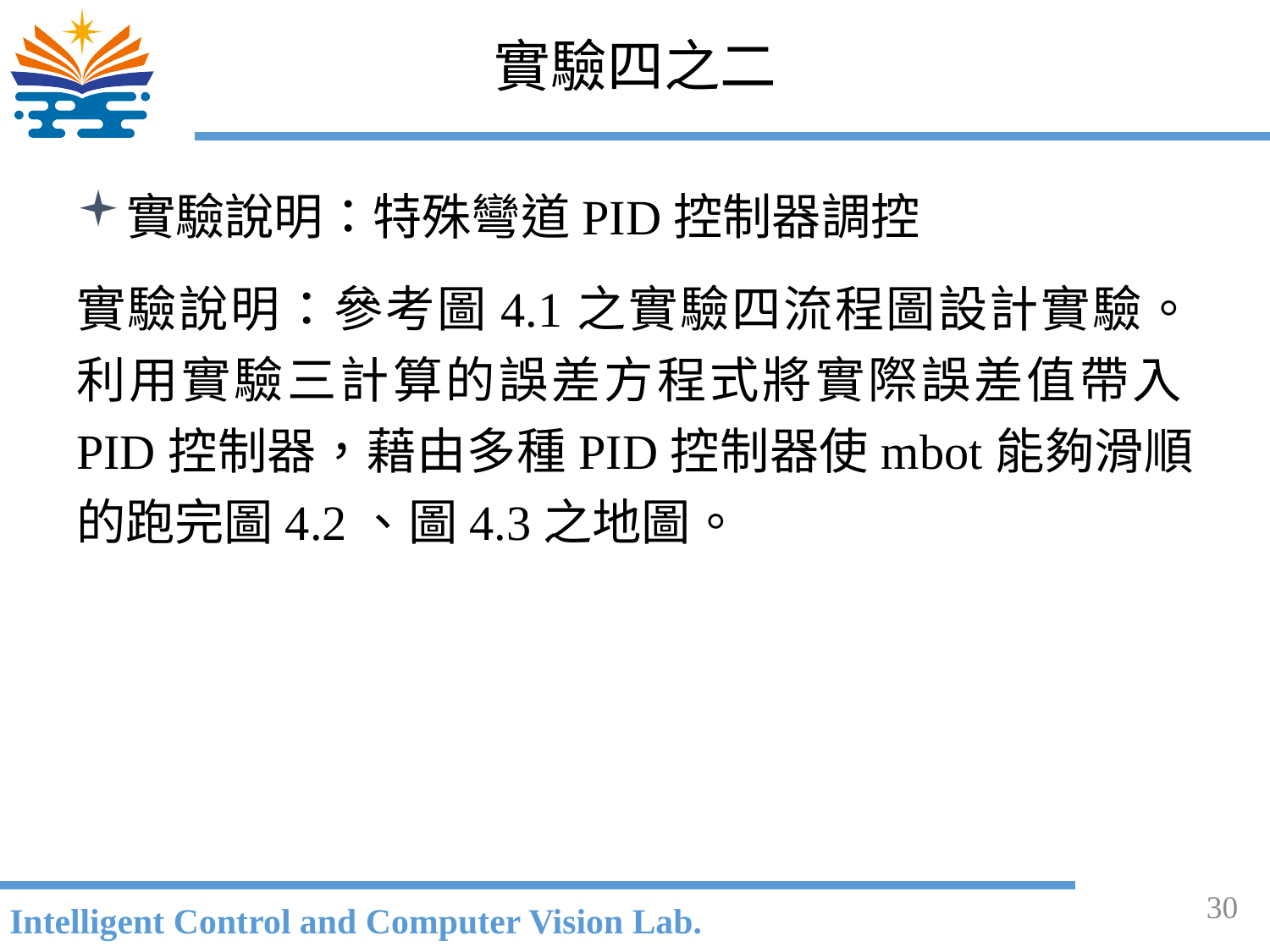

# 實驗四之二
實驗說明：特殊彎道PID控制器調控
實驗說明：參考圖4.1之實驗四流程圖設計實驗。利用實驗三計算的誤差方程式將實際誤差值帶入PID控制器，藉由多種PID控制器使mbot能夠滑順的跑完圖4.2、圖4.3之地圖。
30